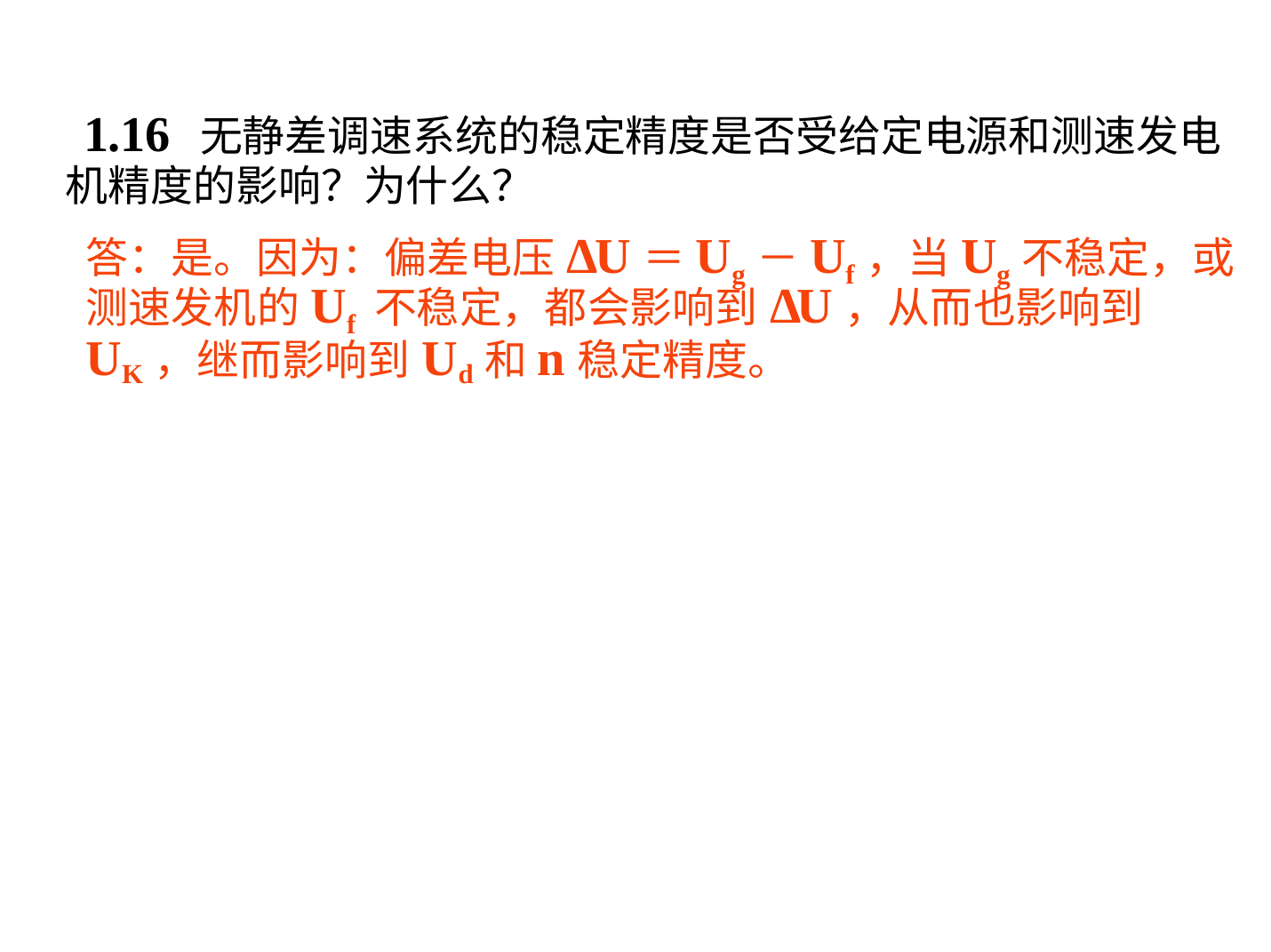

1.16	无静差调速系统的稳定精度是否受给定电源和测速发电
机精度的影响？为什么？
答：是。因为：偏差电压ΔU＝Ug－Uf，当Ug不稳定，或测速发机的Uf 不稳定，都会影响到ΔU，从而也影响到UK，继而影响到Ud和n稳定精度。